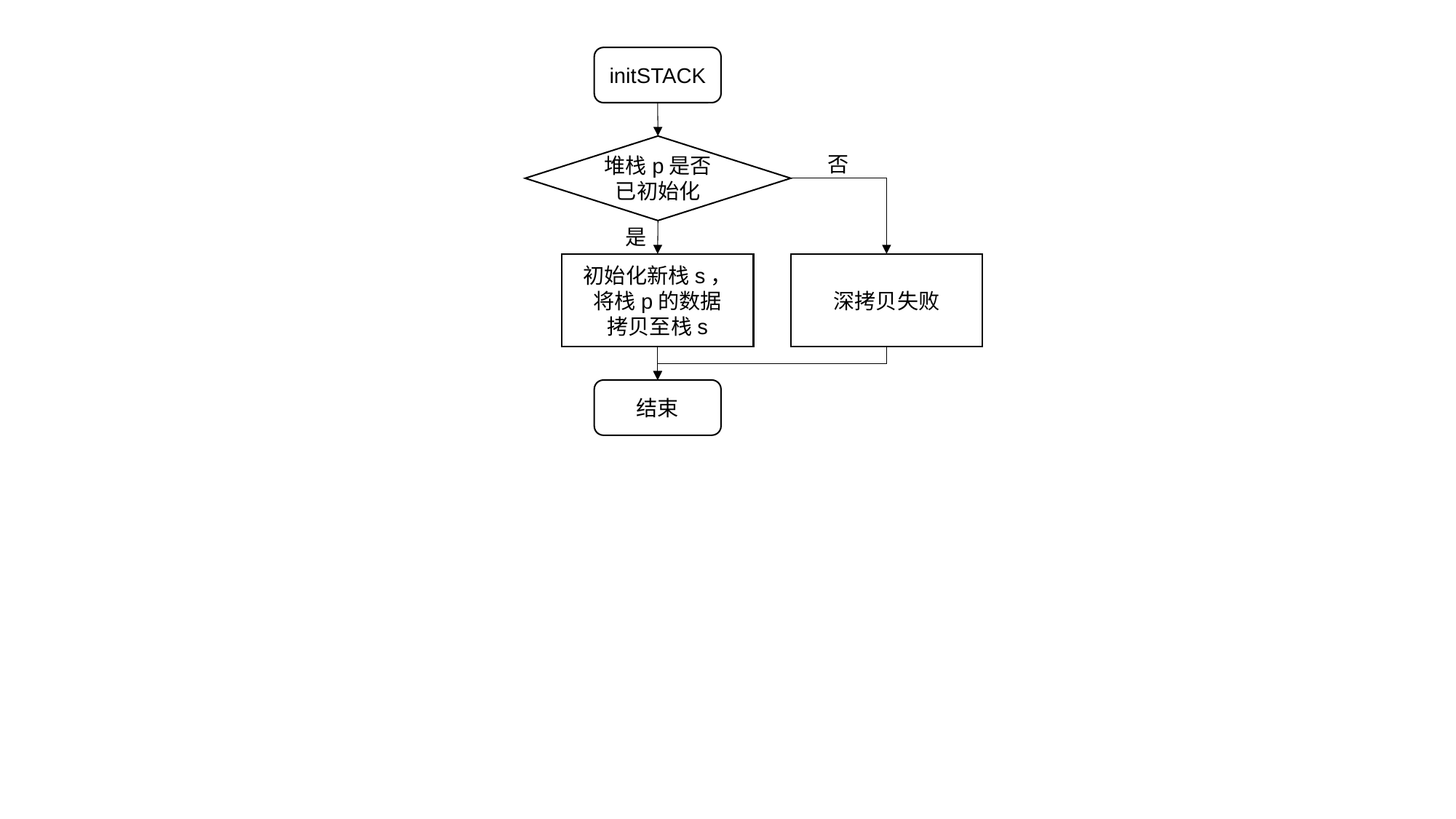

initSTACK
堆栈p是否已初始化
否
是
初始化新栈s，
将栈p的数据
拷贝至栈s
深拷贝失败
结束